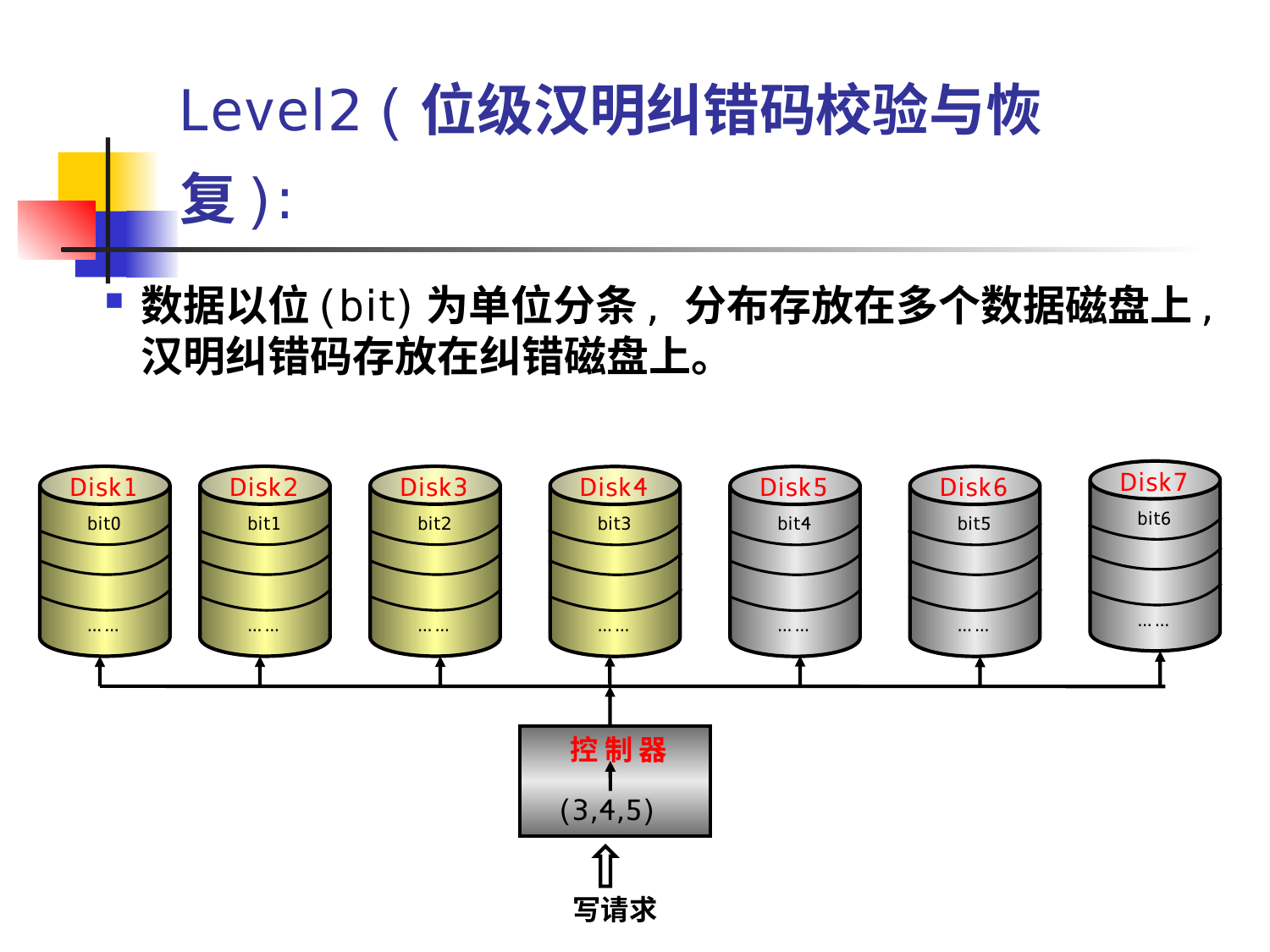

Level2 (位级汉明纠错码校验与恢复):
数据以位(bit)为单位分条, 分布存放在多个数据磁盘上, 汉明纠错码存放在纠错磁盘上。

bit6

……
bit0

……
bit1

……
bit2

……
bit3

……
bit4

……
bit5

……
Disk7
Disk1
Disk2
Disk3
Disk4
Disk5
Disk6

控 制 器

(3,4,5)

写请求